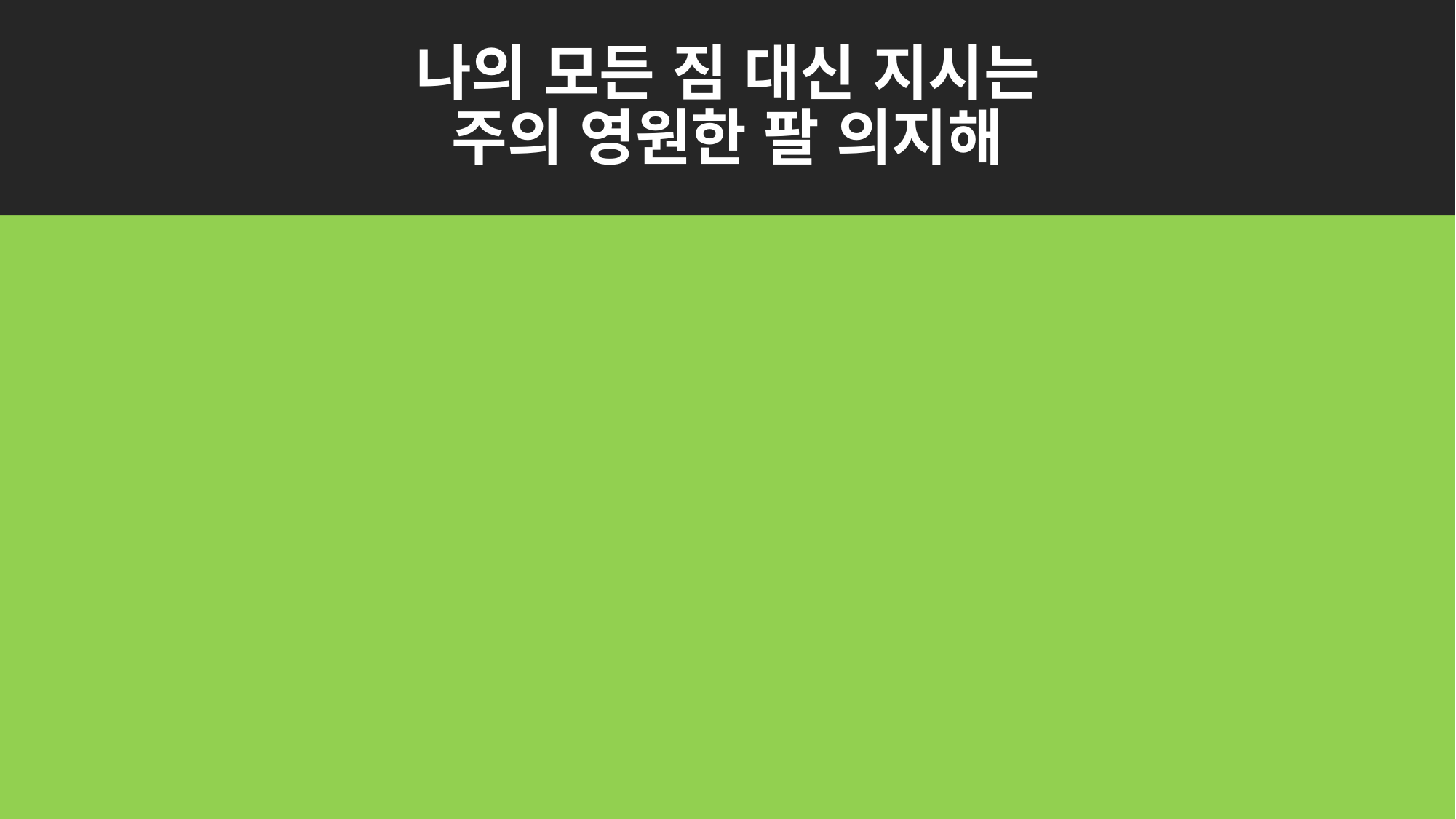

# 나의 모든 짐 대신 지시는 주의 영원한 팔 의지해